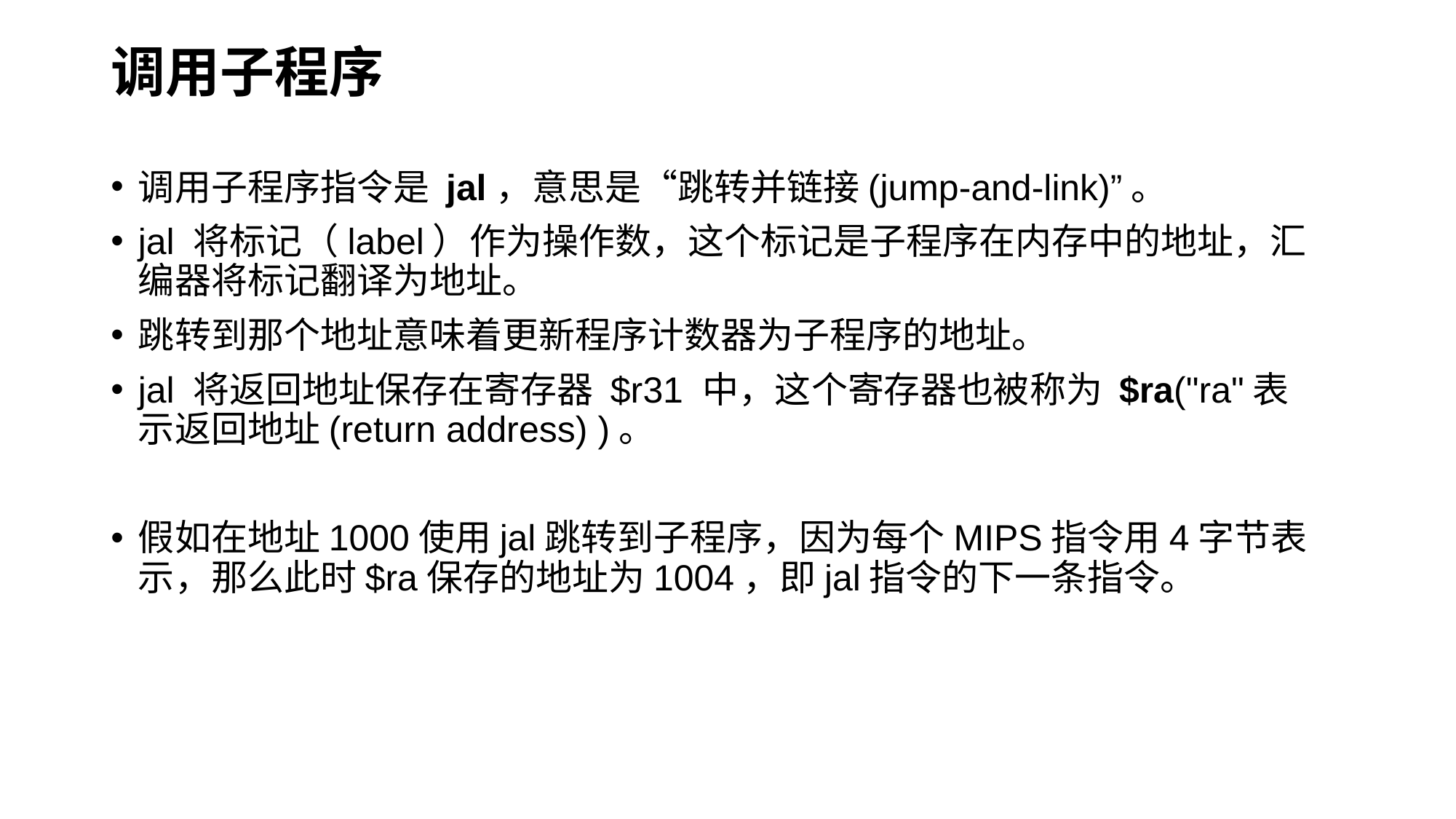

调用子程序
调用子程序指令是 jal，意思是“跳转并链接(jump-and-link)”。
jal 将标记（label）作为操作数，这个标记是子程序在内存中的地址，汇编器将标记翻译为地址。
跳转到那个地址意味着更新程序计数器为子程序的地址。
jal 将返回地址保存在寄存器 $r31 中，这个寄存器也被称为 $ra("ra"表示返回地址(return address) )。

假如在地址1000使用jal跳转到子程序，因为每个MIPS指令用4字节表示，那么此时$ra保存的地址为1004，即jal指令的下一条指令。